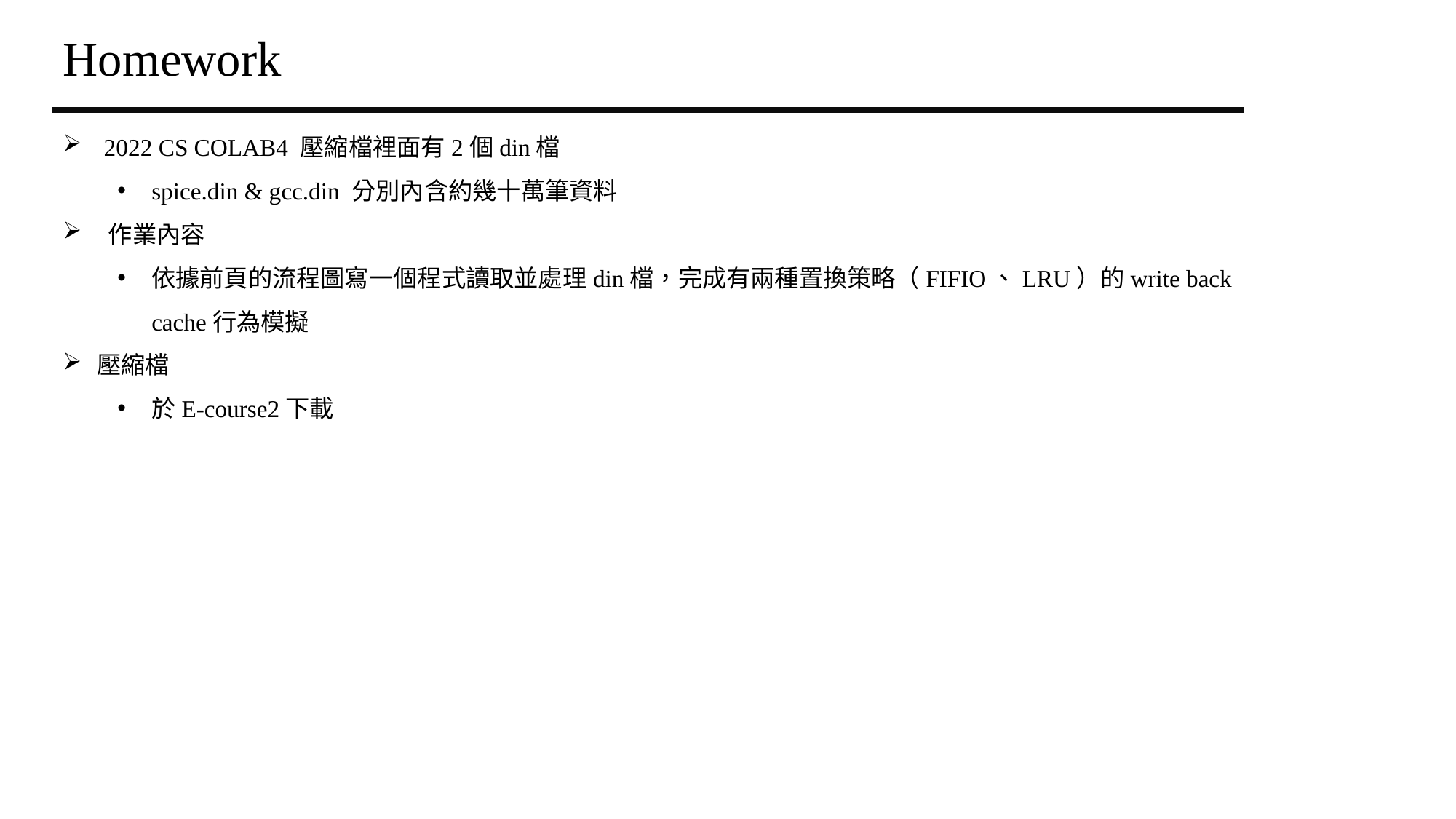

Homework
2022 CS COLAB4 壓縮檔裡面有2個din檔
spice.din & gcc.din 分別內含約幾十萬筆資料
 作業內容
依據前頁的流程圖寫一個程式讀取並處理din檔，完成有兩種置換策略（FIFIO、LRU）的write back cache行為模擬
壓縮檔
於E-course2下載